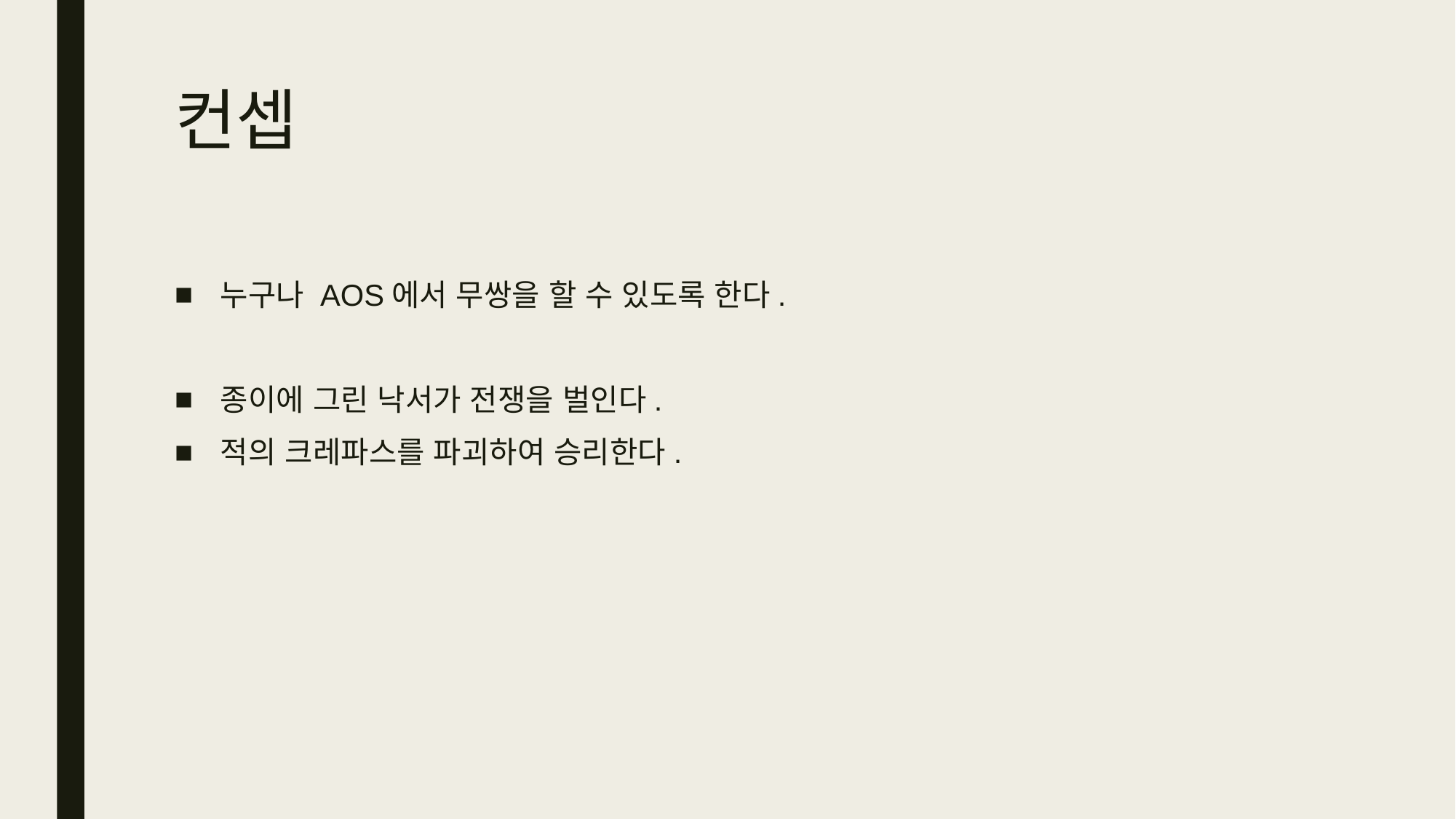

# 컨셉
누구나 AOS에서 무쌍을 할 수 있도록 한다.

종이에 그린 낙서가 전쟁을 벌인다.
적의 크레파스를 파괴하여 승리한다.